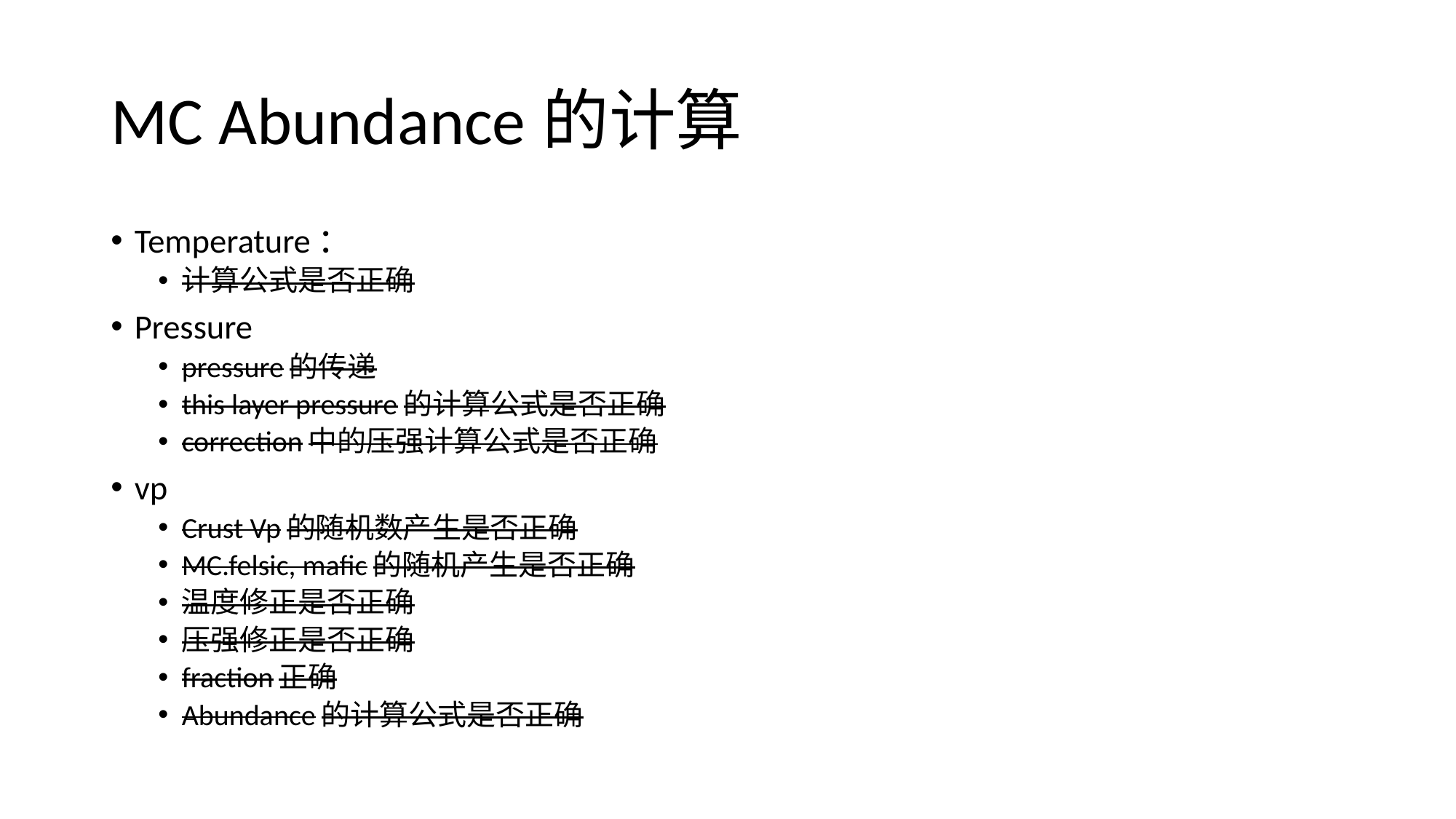

# MC Abundance的计算
Temperature：
计算公式是否正确
Pressure
pressure的传递
this layer pressure的计算公式是否正确
correction中的压强计算公式是否正确
vp
Crust Vp的随机数产生是否正确
MC.felsic, mafic的随机产生是否正确
温度修正是否正确
压强修正是否正确
fraction正确
Abundance的计算公式是否正确